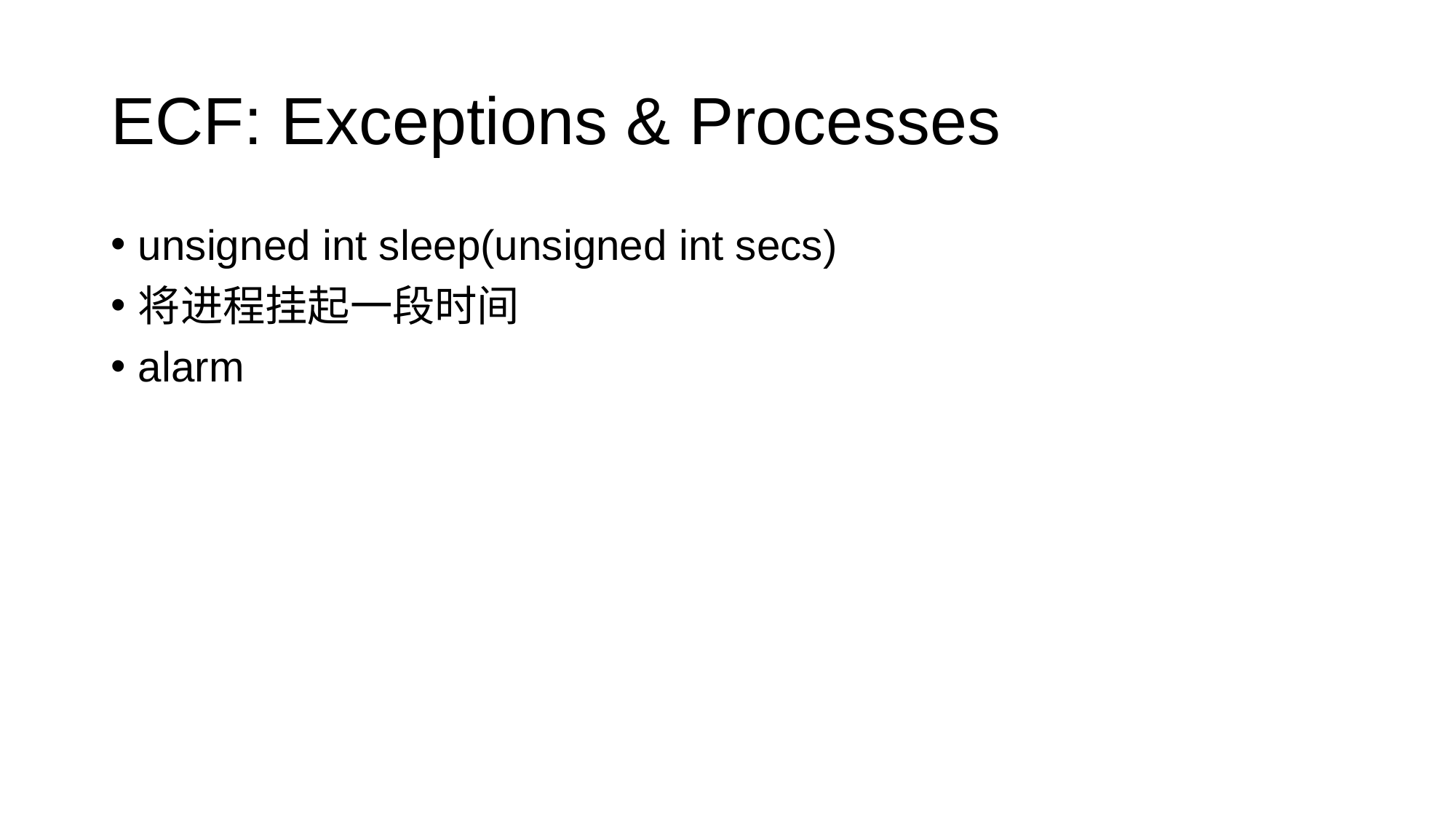

# ECF: Exceptions & Processes
unsigned int sleep(unsigned int secs)
将进程挂起一段时间
alarm